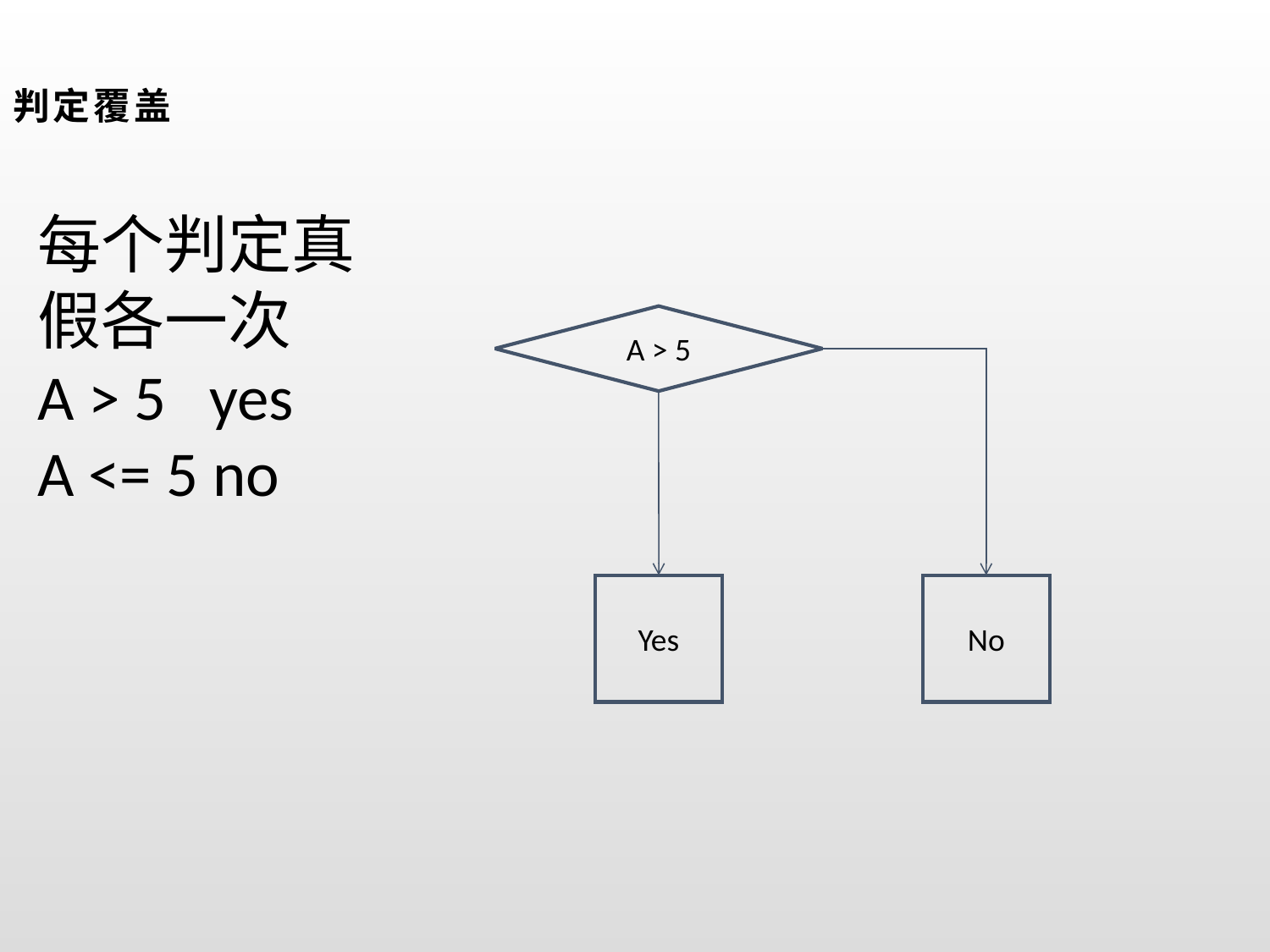

判定覆盖
每个判定真假各一次
A > 5   yes
A <= 5 no

A > 5
Yes
No